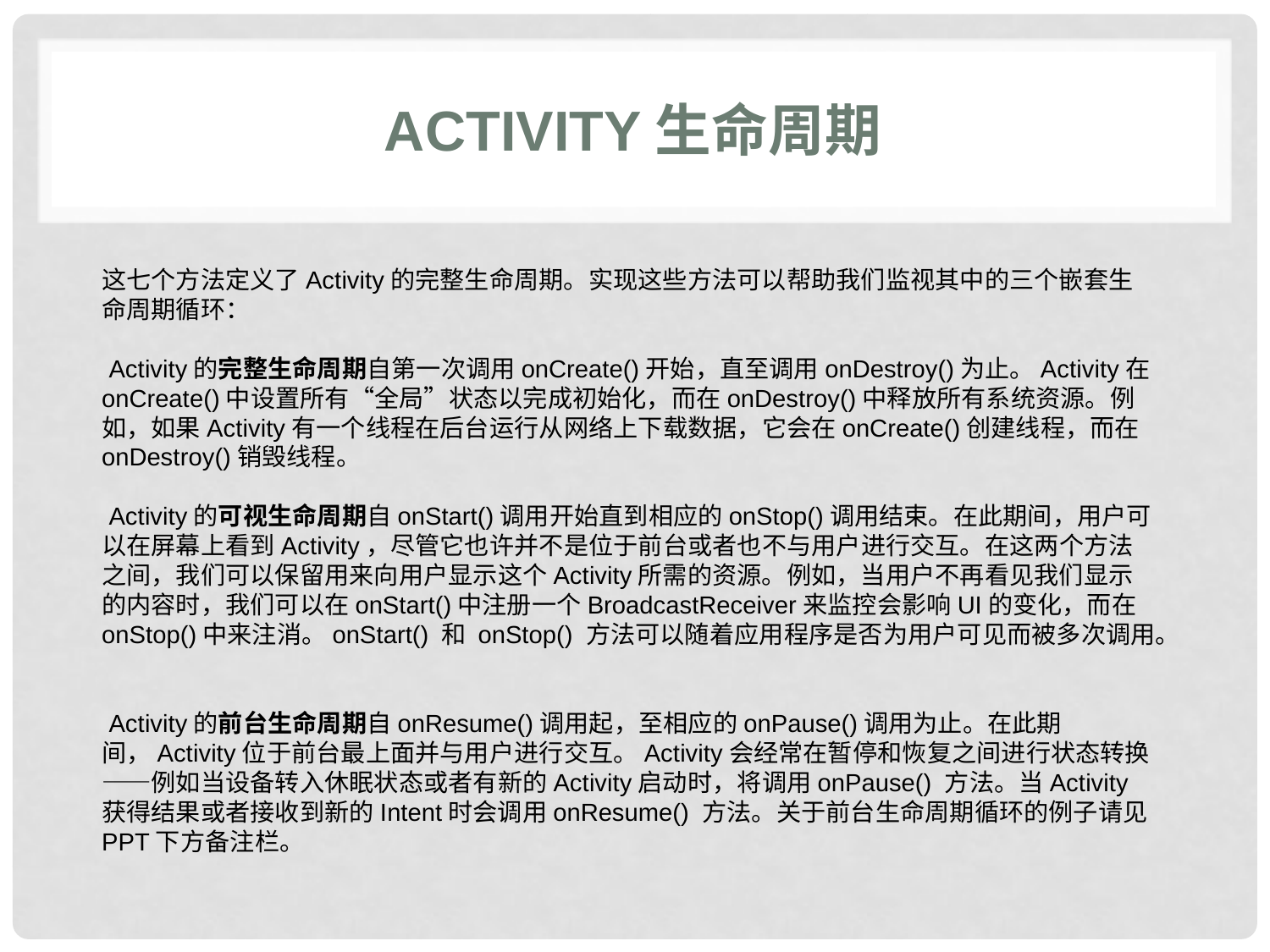

# Activity生命周期
这七个方法定义了Activity的完整生命周期。实现这些方法可以帮助我们监视其中的三个嵌套生命周期循环：

 Activity的完整生命周期自第一次调用onCreate()开始，直至调用onDestroy()为止。Activity在onCreate()中设置所有“全局”状态以完成初始化，而在onDestroy()中释放所有系统资源。例如，如果Activity有一个线程在后台运行从网络上下载数据，它会在onCreate()创建线程，而在 onDestroy()销毁线程。

 Activity的可视生命周期自onStart()调用开始直到相应的onStop()调用结束。在此期间，用户可以在屏幕上看到Activity，尽管它也许并不是位于前台或者也不与用户进行交互。在这两个方法之间，我们可以保留用来向用户显示这个Activity所需的资源。例如，当用户不再看见我们显示的内容时，我们可以在onStart()中注册一个BroadcastReceiver来监控会影响UI的变化，而在onStop()中来注消。onStart() 和 onStop() 方法可以随着应用程序是否为用户可见而被多次调用。

 Activity的前台生命周期自onResume()调用起，至相应的onPause()调用为止。在此期间，Activity位于前台最上面并与用户进行交互。Activity会经常在暂停和恢复之间进行状态转换——例如当设备转入休眠状态或者有新的Activity启动时，将调用onPause() 方法。当Activity获得结果或者接收到新的Intent时会调用onResume() 方法。关于前台生命周期循环的例子请见PPT下方备注栏。